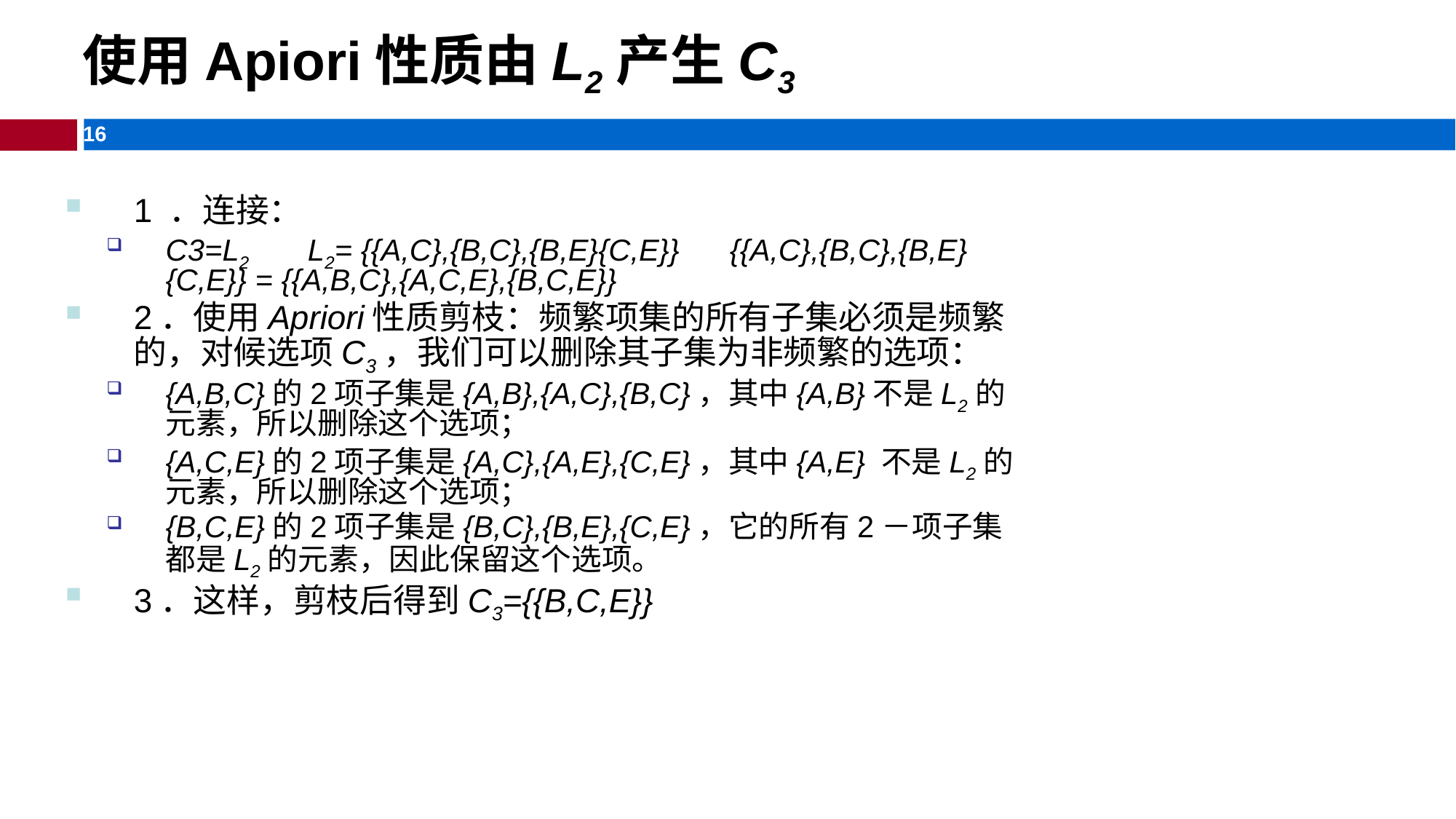

使用Apiori性质由L2产生C3
1 ．连接：
C3=L2       L2= {{A,C},{B,C},{B,E}{C,E}}      {{A,C},{B,C},{B,E}{C,E}} = {{A,B,C},{A,C,E},{B,C,E}}
2．使用Apriori性质剪枝：频繁项集的所有子集必须是频繁的，对候选项C3，我们可以删除其子集为非频繁的选项：
{A,B,C}的2项子集是{A,B},{A,C},{B,C}，其中{A,B}不是L2的元素，所以删除这个选项；
{A,C,E}的2项子集是{A,C},{A,E},{C,E}，其中{A,E} 不是L2的元素，所以删除这个选项；
{B,C,E}的2项子集是{B,C},{B,E},{C,E}，它的所有2－项子集都是L2的元素，因此保留这个选项。
3．这样，剪枝后得到C3={{B,C,E}}